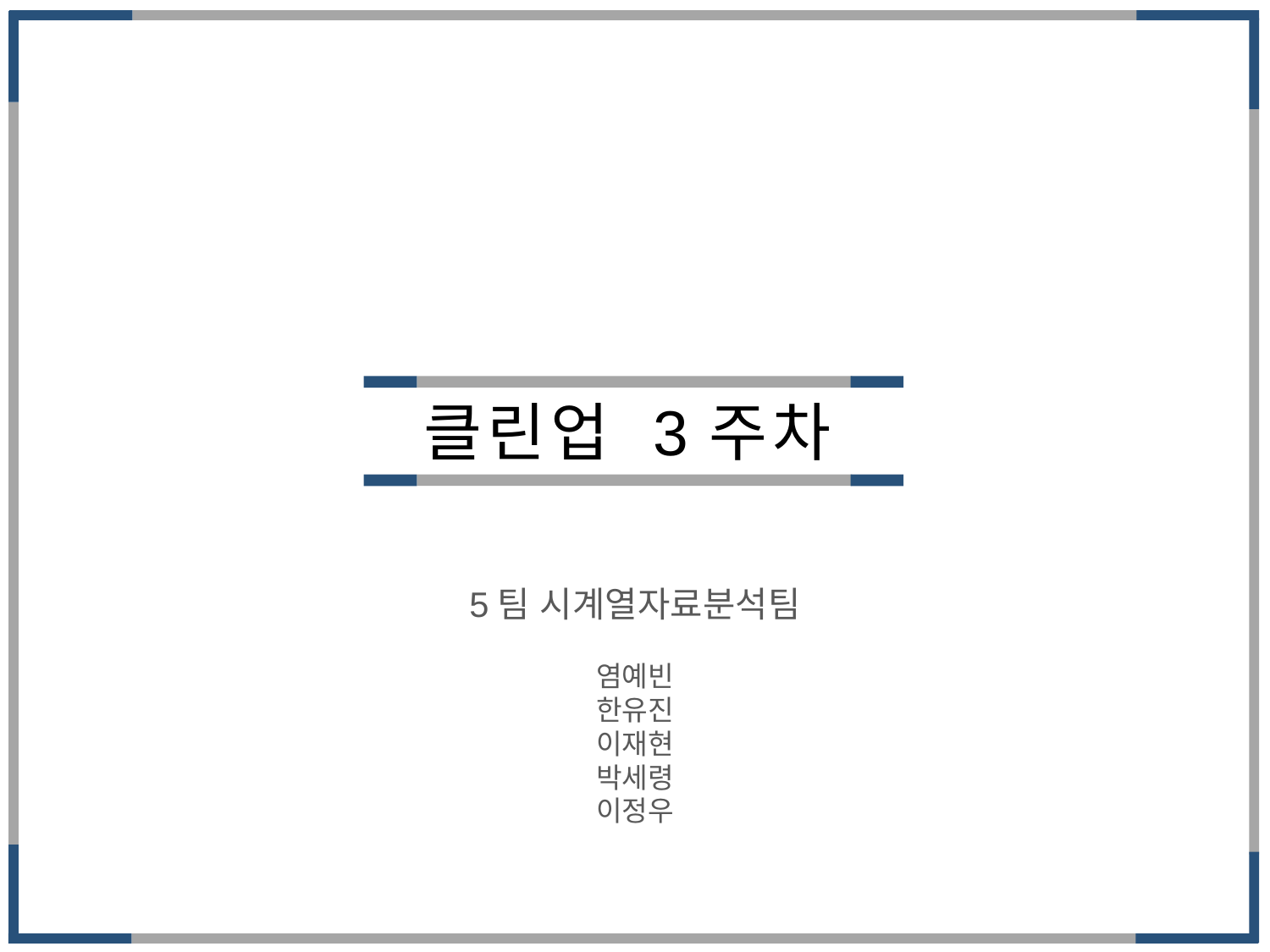

클린업 3주차
5팀 시계열자료분석팀

염예빈
한유진
이재현
박세령
이정우